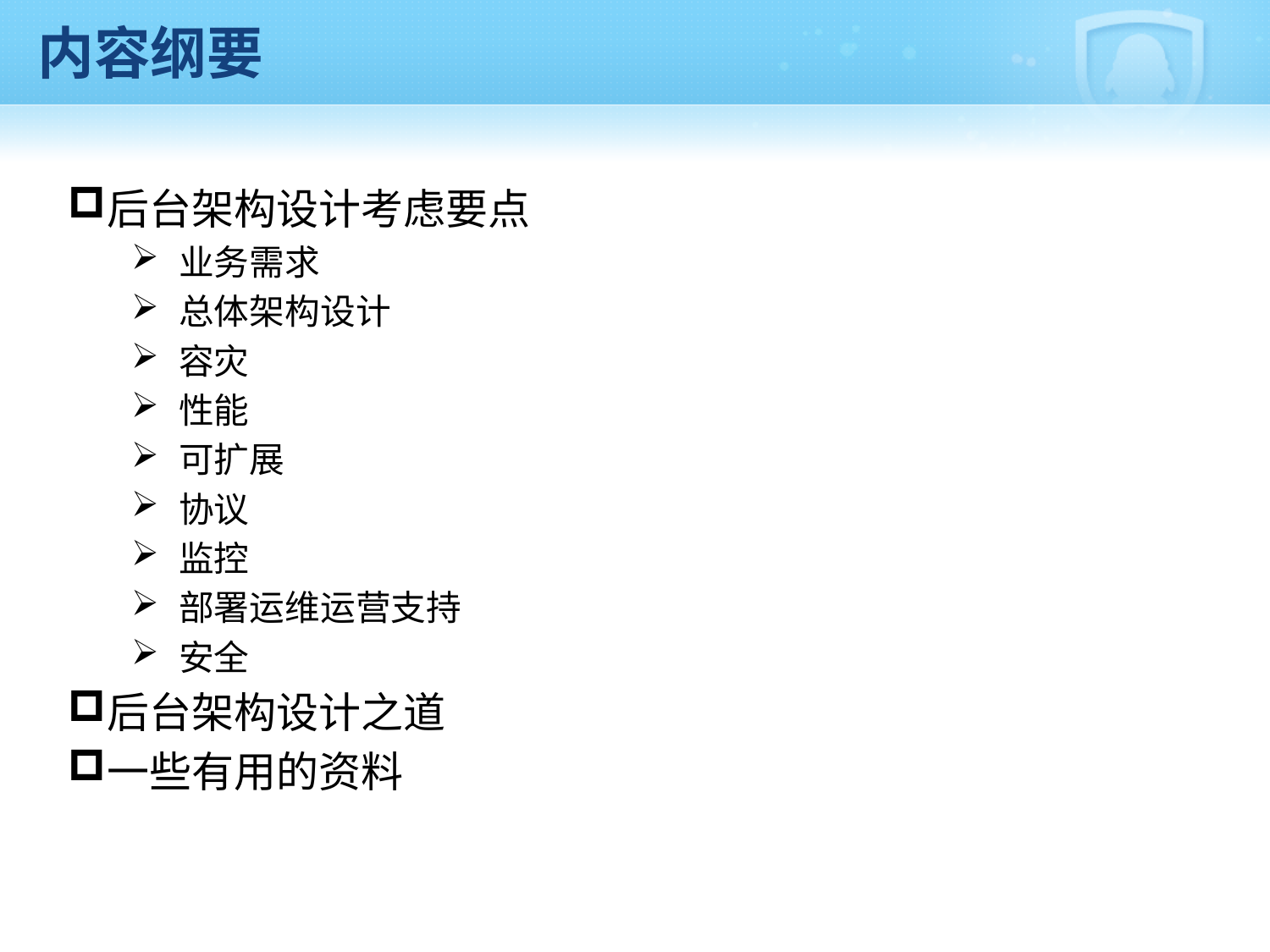

# 内容纲要
后台架构设计考虑要点
业务需求
总体架构设计
容灾
性能
可扩展
协议
监控
部署运维运营支持
安全
后台架构设计之道
一些有用的资料